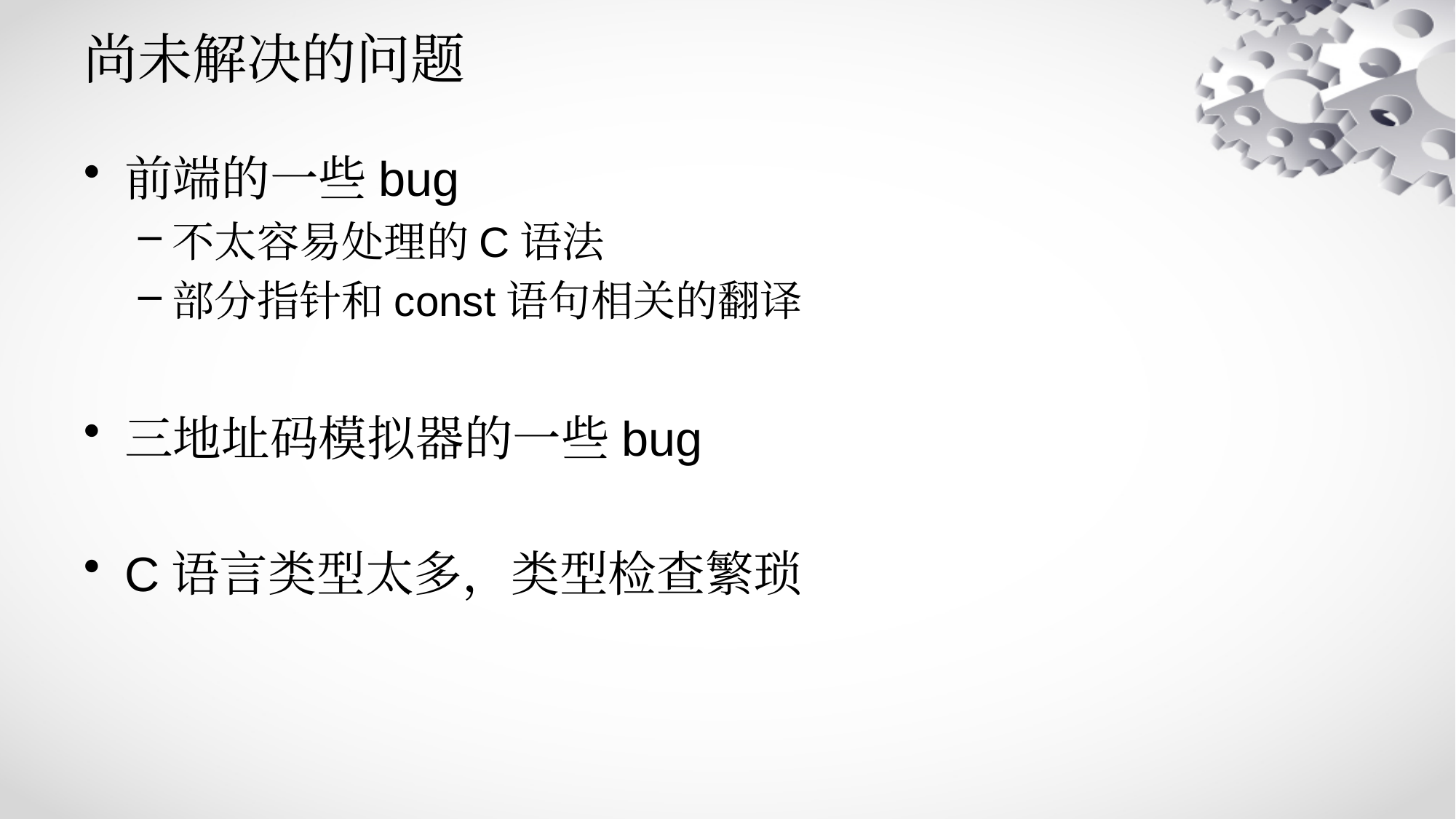

# 尚未解决的问题
前端的一些bug
不太容易处理的C语法
部分指针和const语句相关的翻译

三地址码模拟器的一些bug

C语言类型太多，类型检查繁琐